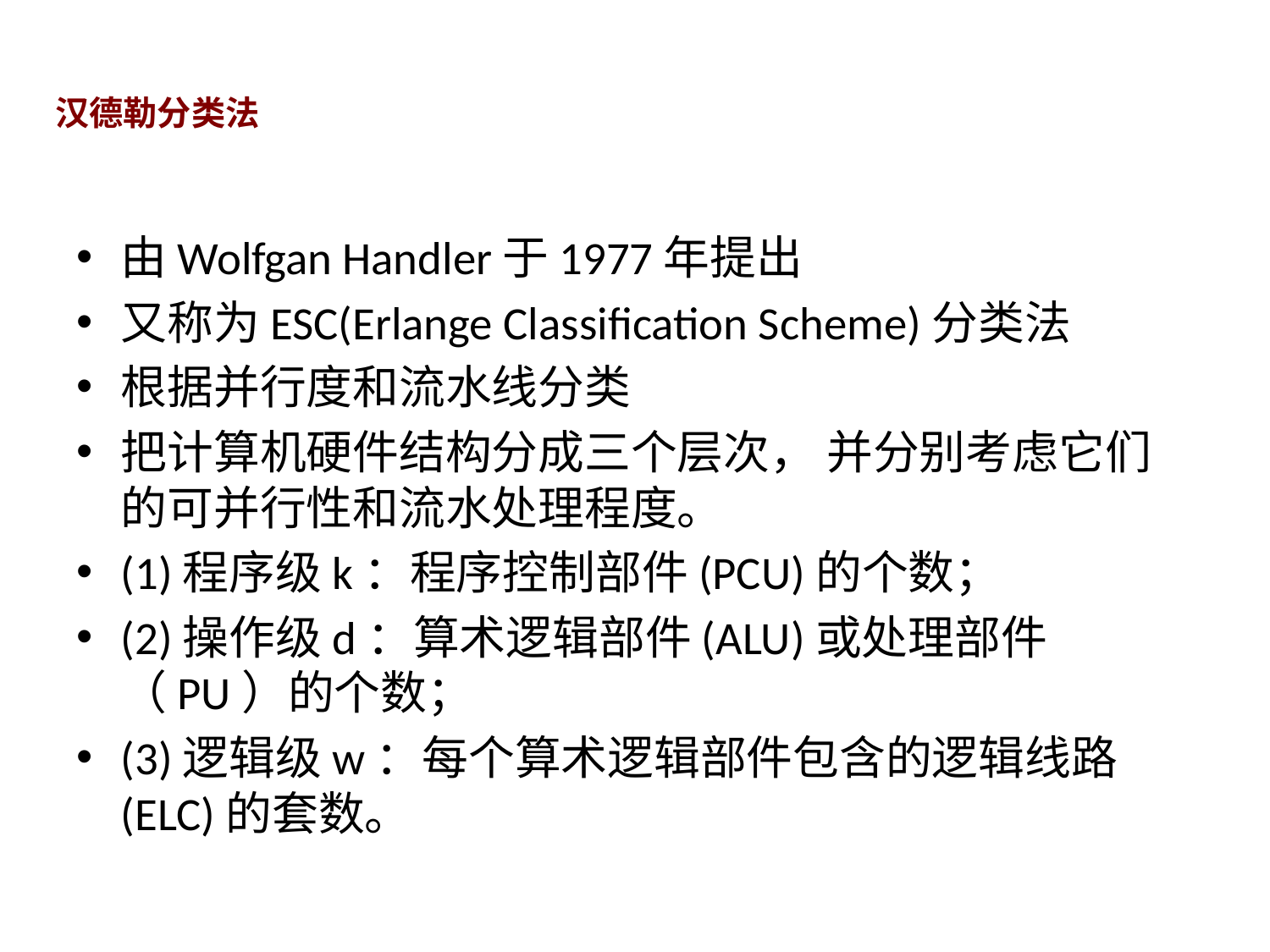

# 汉德勒分类法
由Wolfgan Handler于1977年提出
又称为ESC(Erlange Classification Scheme)分类法
根据并行度和流水线分类
把计算机硬件结构分成三个层次， 并分别考虑它们的可并行性和流水处理程度。
(1)程序级k：程序控制部件(PCU)的个数；
(2)操作级d：算术逻辑部件(ALU)或处理部件（PU）的个数；
(3)逻辑级w：每个算术逻辑部件包含的逻辑线路(ELC)的套数。